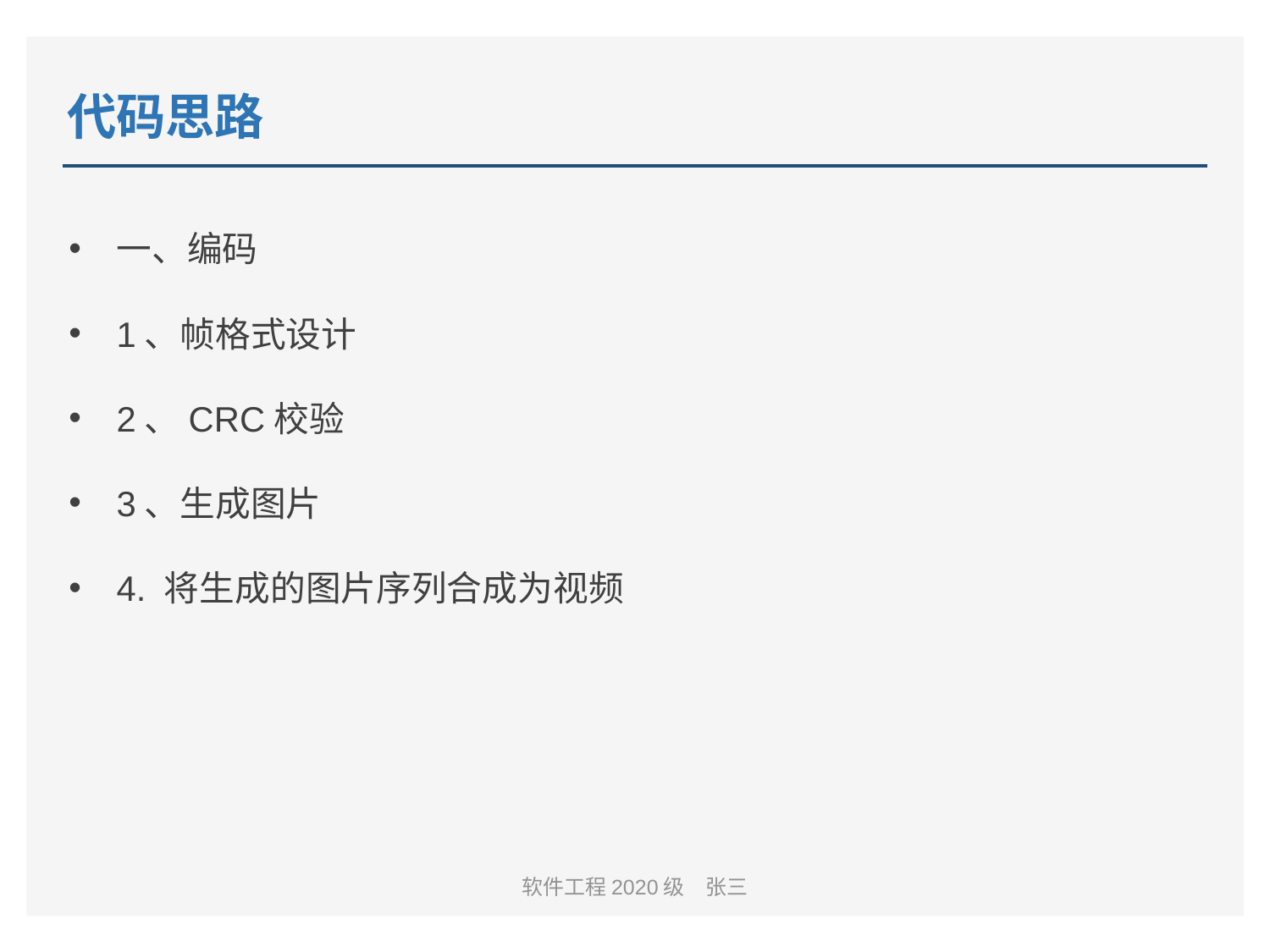

# 代码思路
一、编码
1、帧格式设计
2、CRC校验
3、生成图片
4. 将生成的图片序列合成为视频

软件工程2020级　张三
3